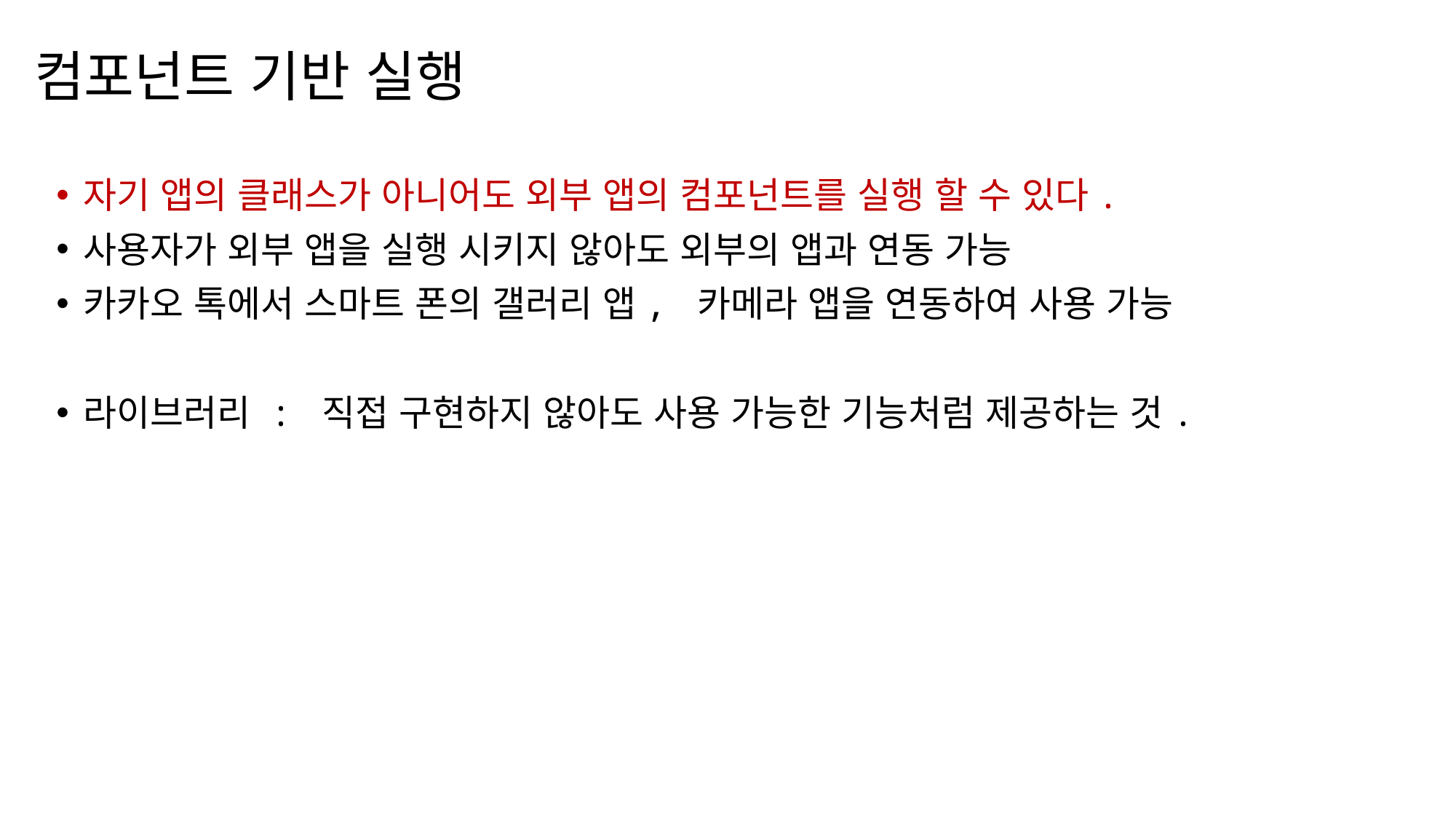

# 컴포넌트 기반 실행
자기 앱의 클래스가 아니어도 외부 앱의 컴포넌트를 실행 할 수 있다.
사용자가 외부 앱을 실행 시키지 않아도 외부의 앱과 연동 가능
카카오 톡에서 스마트 폰의 갤러리 앱, 카메라 앱을 연동하여 사용 가능

라이브러리 : 직접 구현하지 않아도 사용 가능한 기능처럼 제공하는 것.